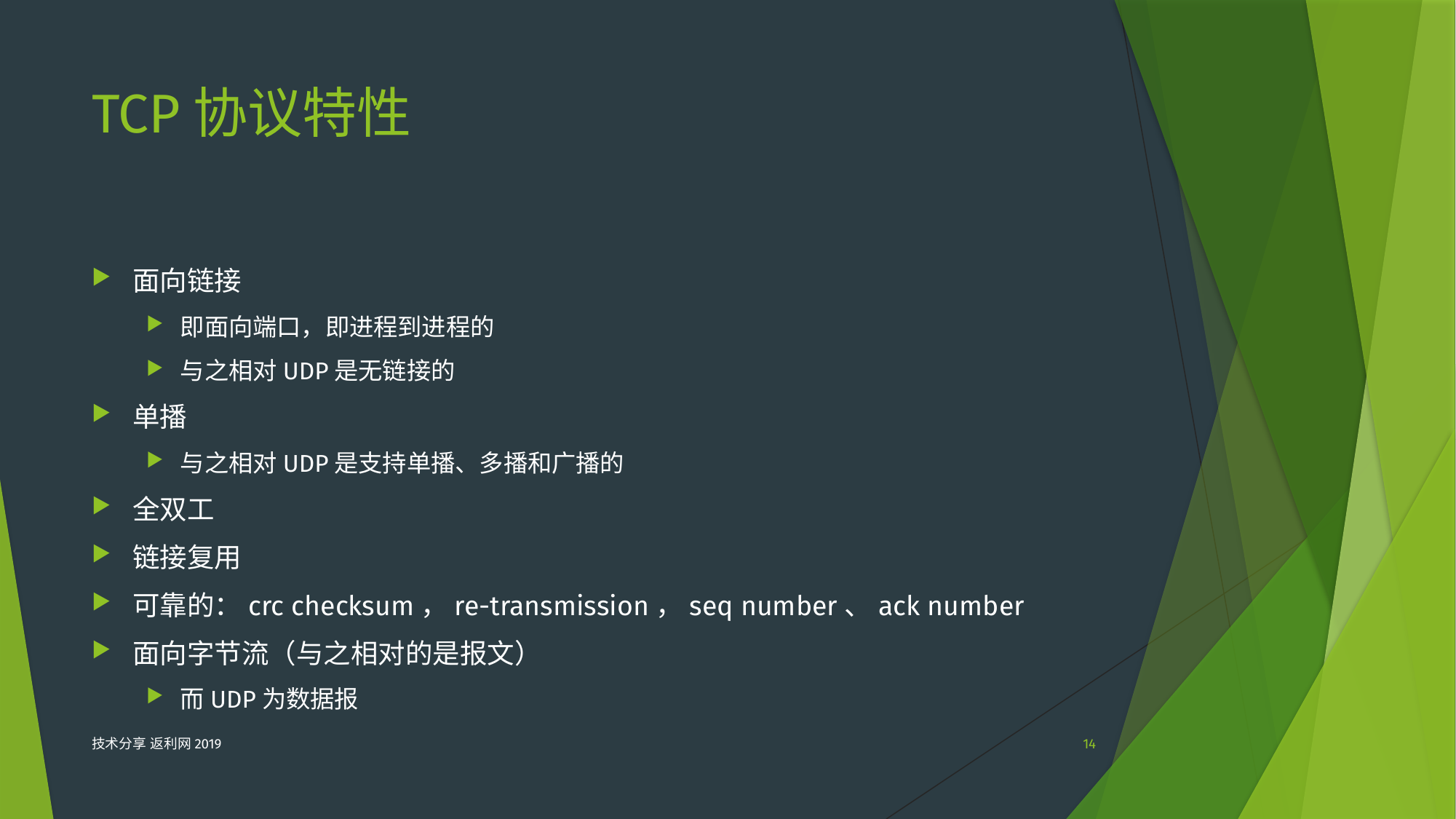

# TCP协议特性
面向链接
即面向端口，即进程到进程的
与之相对UDP是无链接的
单播
与之相对UDP是支持单播、多播和广播的
全双工
链接复用
可靠的：crc checksum，re-transmission，seq number、ack number
面向字节流（与之相对的是报文）
而UDP为数据报
技术分享 返利网2019
14